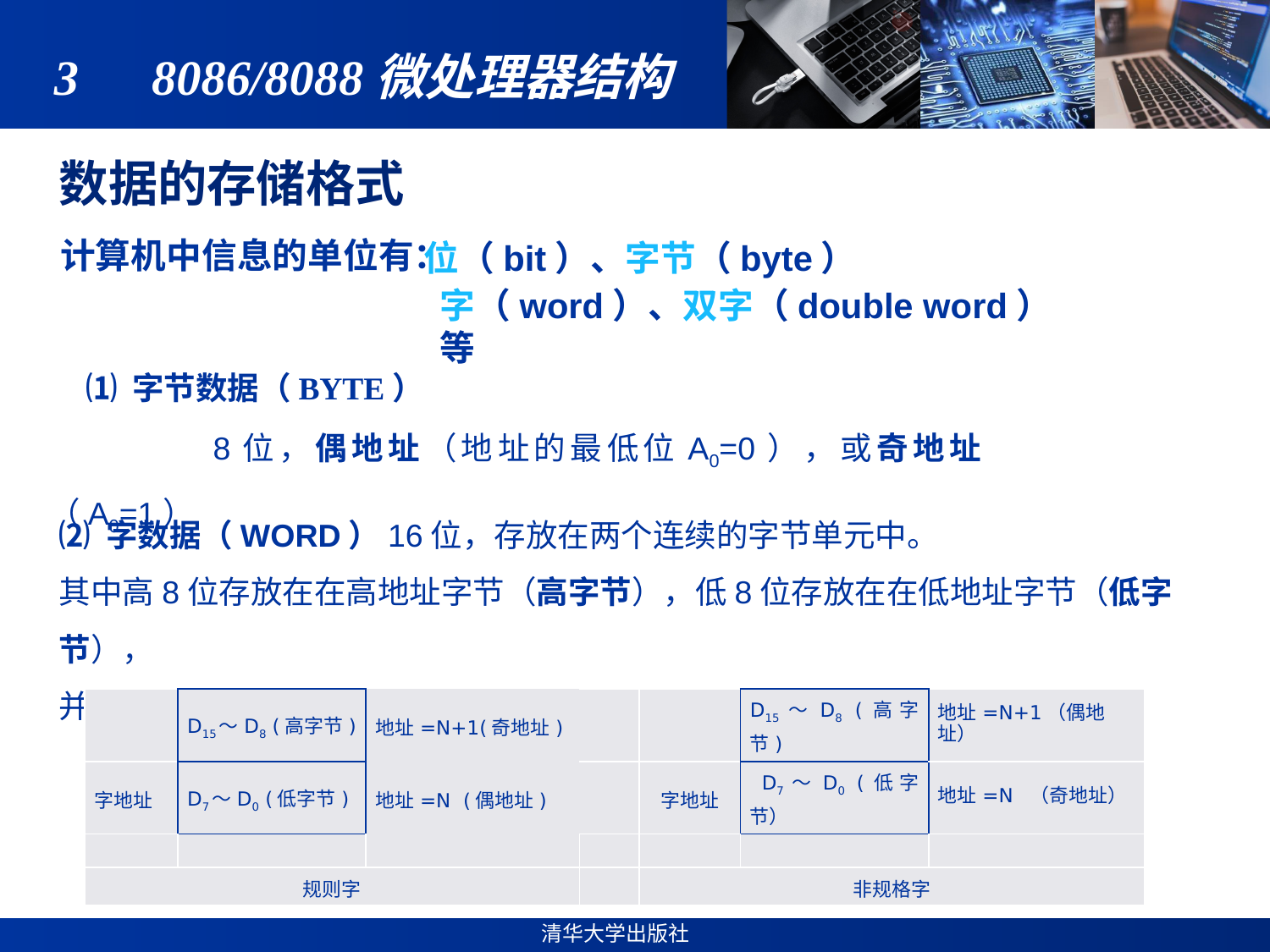

# 3　8086/8088微处理器结构
数据的存储格式

计算机中信息的单位有：
位（bit）、字节（byte）
字（word）、双字（double word）等
⑴ 字节数据（BYTE）
          8位，偶地址（地址的最低位A0=0），或奇地址（A0=1）
⑵ 字数据（WORD）16位，存放在两个连续的字节单元中。
其中高8位存放在在高地址字节（高字节），低8位存放在在低地址字节（低字节），
并规定将低字节的地址作为这个字的地址（字地址）
|  | D15～D8 (高字节) | 地址=N+1(奇地址) |  |  | D15～D8 (高字节) | 地址=N+1（偶地址） |
| --- | --- | --- | --- | --- | --- | --- |
| 字地址 | D7～D0 (低字节) | 地址=N (偶地址) |  | 字地址 | D7～D0 (低字节） | 地址=N （奇地址） |
|  |  |  |  |  |  |  |
| 规则字 |  |  |  | 非规格字 |  |  |